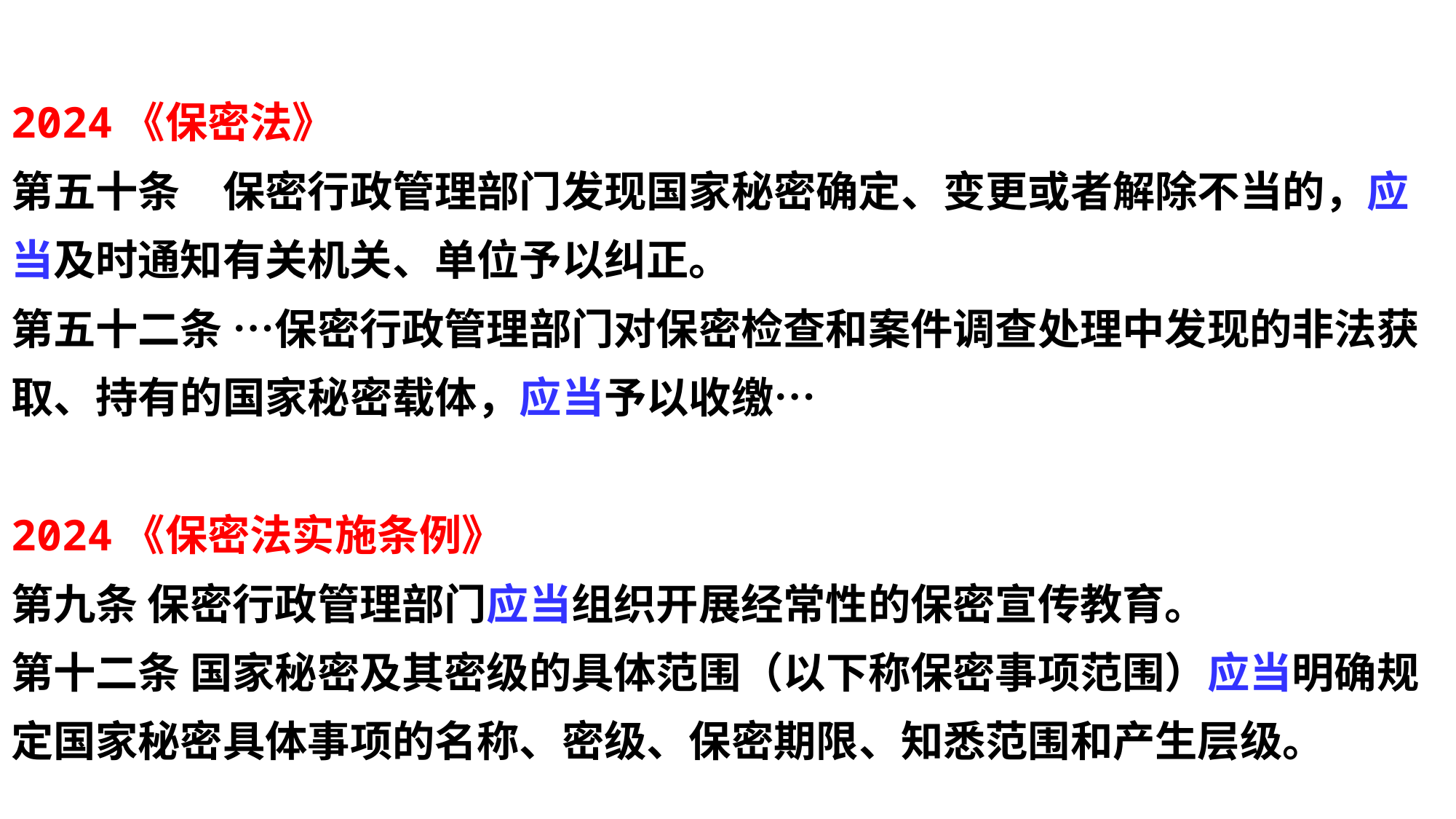

2024《保密法》
第五十条　保密行政管理部门发现国家秘密确定、变更或者解除不当的，应当及时通知有关机关、单位予以纠正。
第五十二条 …保密行政管理部门对保密检查和案件调查处理中发现的非法获取、持有的国家秘密载体，应当予以收缴…

2024《保密法实施条例》
第九条 保密行政管理部门应当组织开展经常性的保密宣传教育。
第十二条 国家秘密及其密级的具体范围（以下称保密事项范围）应当明确规定国家秘密具体事项的名称、密级、保密期限、知悉范围和产生层级。